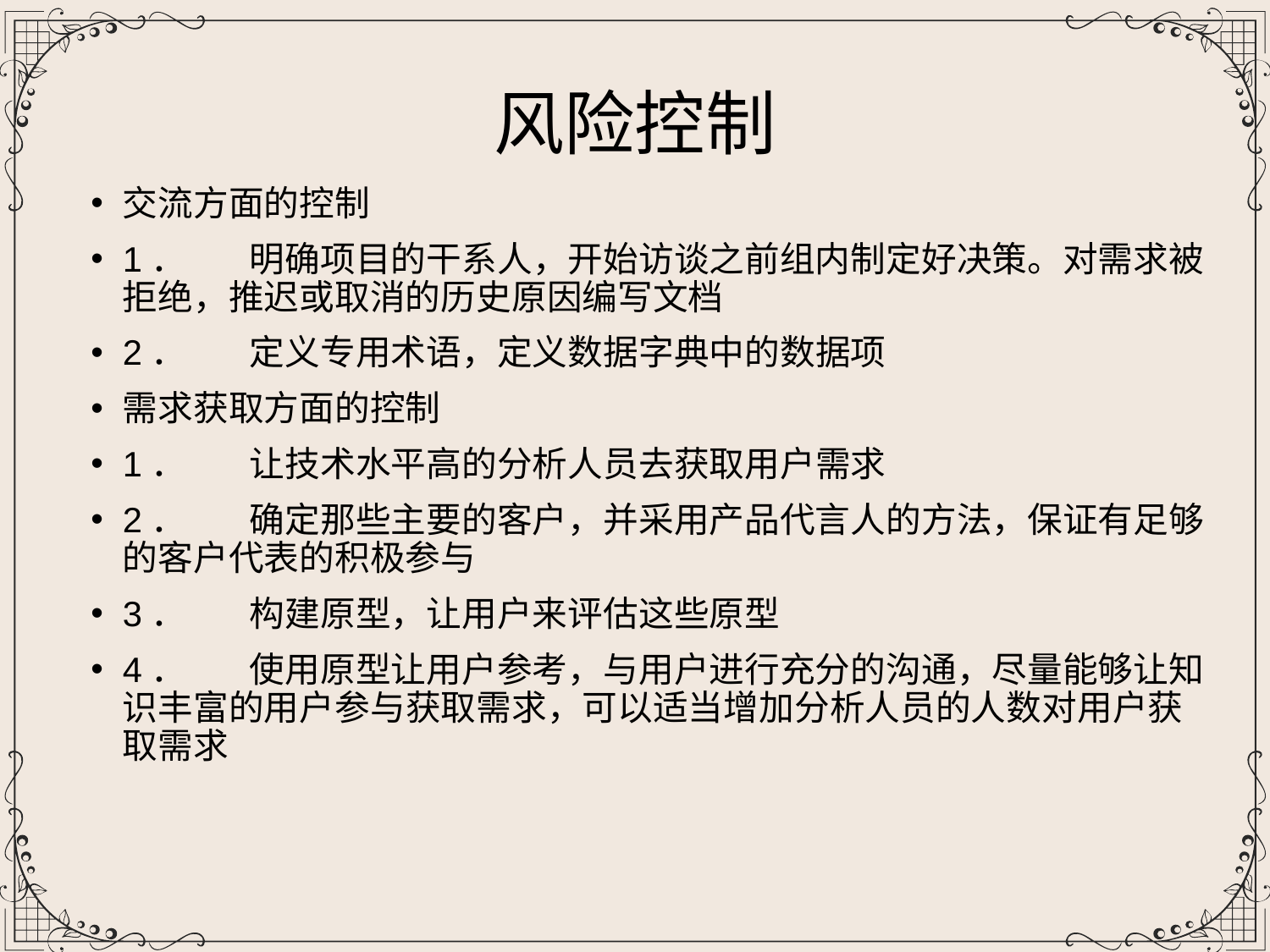

风险控制
交流方面的控制
1．	明确项目的干系人，开始访谈之前组内制定好决策。对需求被拒绝，推迟或取消的历史原因编写文档
2．	定义专用术语，定义数据字典中的数据项
需求获取方面的控制
1．	让技术水平高的分析人员去获取用户需求
2．	确定那些主要的客户，并采用产品代言人的方法，保证有足够的客户代表的积极参与
3．	构建原型，让用户来评估这些原型
4．	使用原型让用户参考，与用户进行充分的沟通，尽量能够让知识丰富的用户参与获取需求，可以适当增加分析人员的人数对用户获取需求